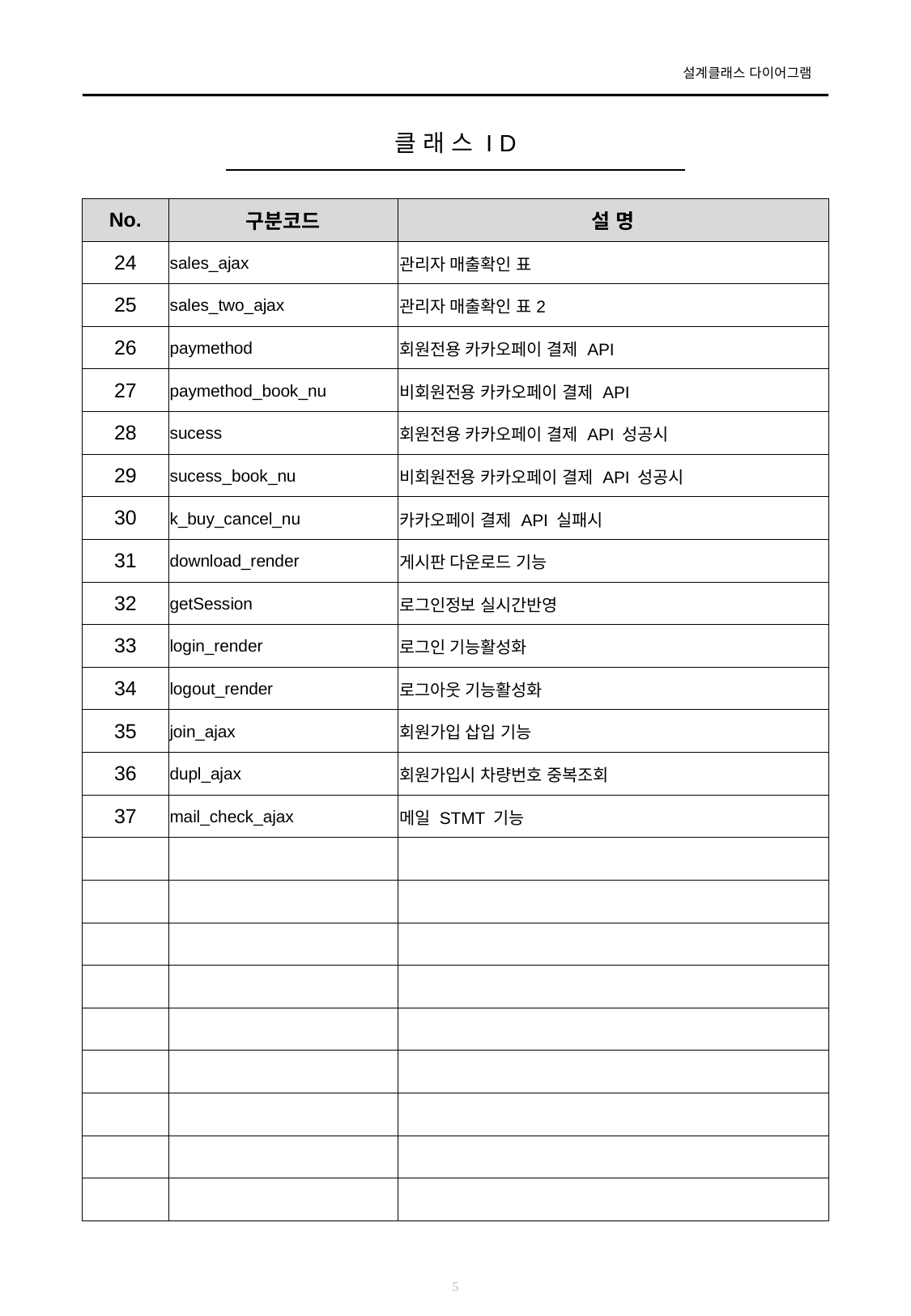

# 클 래 스 I D
| No. | 구분코드 | 설 명 |
| --- | --- | --- |
| 24 | sales\_ajax | 관리자 매출확인 표 |
| 25 | sales\_two\_ajax | 관리자 매출확인 표2 |
| 26 | paymethod | 회원전용 카카오페이 결제 API |
| 27 | paymethod\_book\_nu | 비회원전용 카카오페이 결제 API |
| 28 | sucess | 회원전용 카카오페이 결제 API 성공시 |
| 29 | sucess\_book\_nu | 비회원전용 카카오페이 결제 API 성공시 |
| 30 | k\_buy\_cancel\_nu | 카카오페이 결제 API 실패시 |
| 31 | download\_render | 게시판 다운로드 기능 |
| 32 | getSession | 로그인정보 실시간반영 |
| 33 | login\_render | 로그인 기능활성화 |
| 34 | logout\_render | 로그아웃 기능활성화 |
| 35 | join\_ajax | 회원가입 삽입 기능 |
| 36 | dupl\_ajax | 회원가입시 차량번호 중복조회 |
| 37 | mail\_check\_ajax | 메일 STMT 기능 |
|  |  |  |
|  |  |  |
|  |  |  |
|  |  |  |
|  |  |  |
|  |  |  |
|  |  |  |
|  |  |  |
|  |  |  |
5